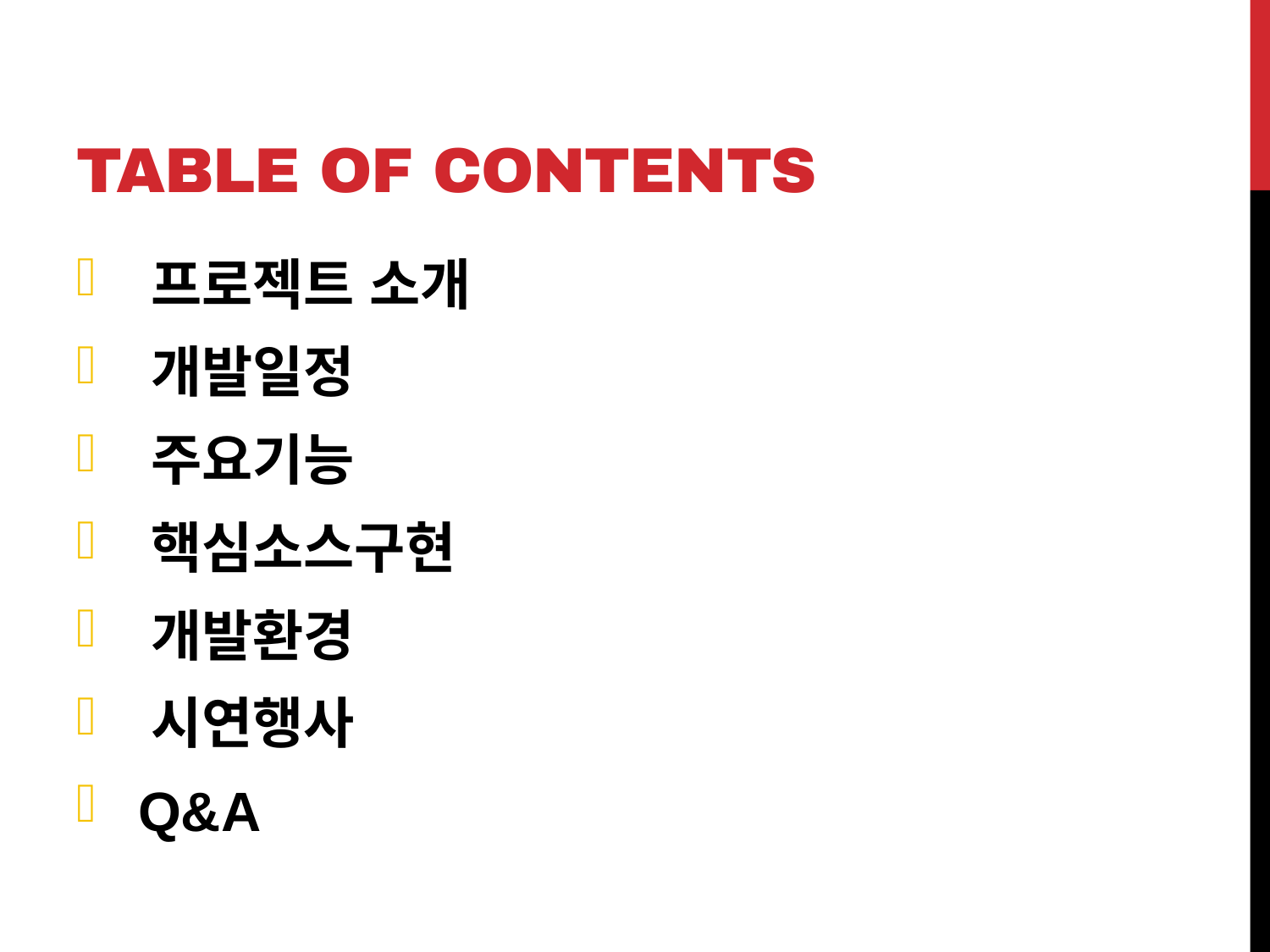

# Table of Contents
 프로젝트 소개
 개발일정
 주요기능
 핵심소스구현
 개발환경
 시연행사
 Q&A